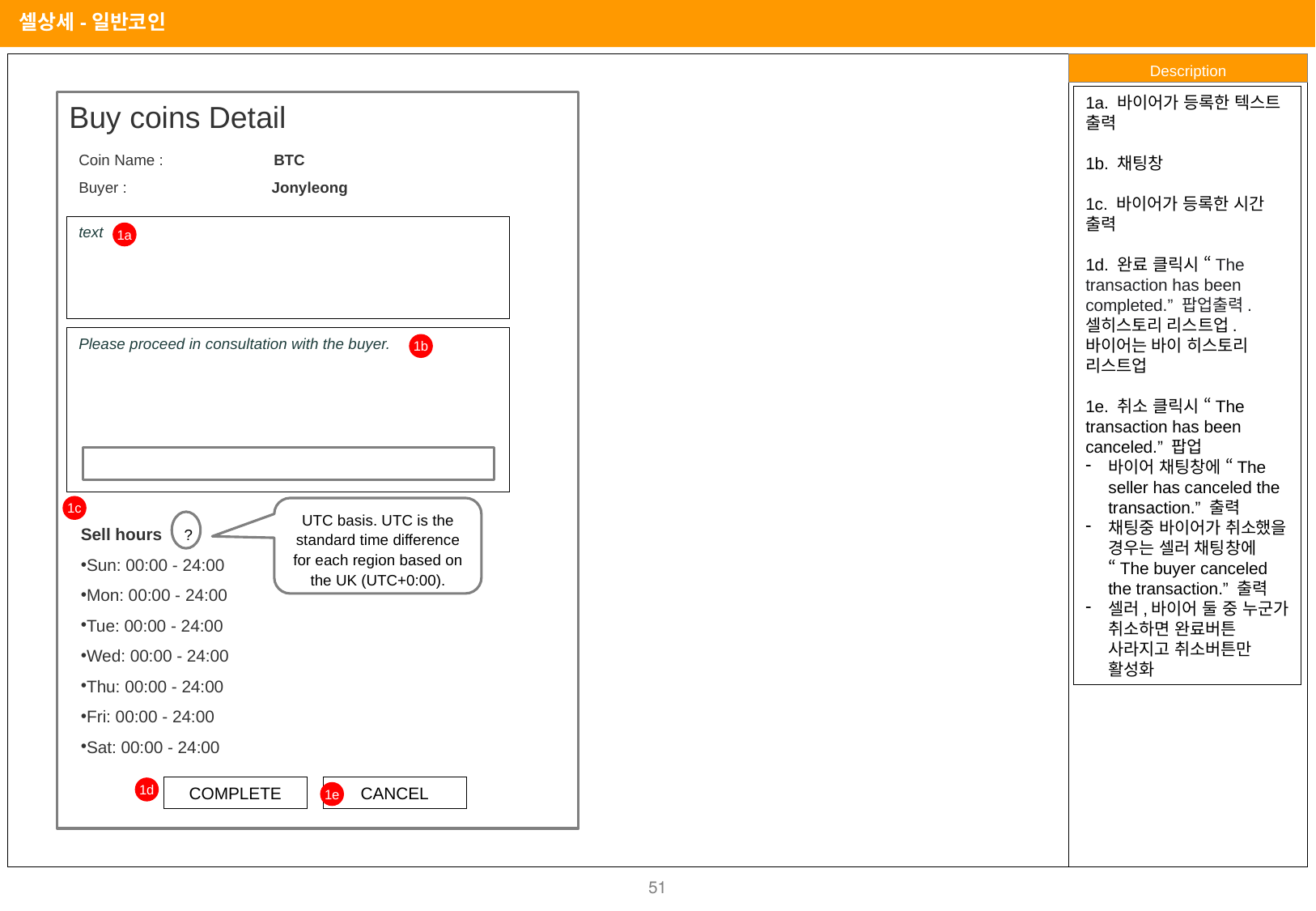

셀상세-일반코인
1a. 바이어가 등록한 텍스트 출력

1b. 채팅창

1c. 바이어가 등록한 시간 출력

1d. 완료 클릭시 “The transaction has been completed.” 팝업출력.  셀히스토리 리스트업. 바이어는 바이 히스토리 리스트업

1e. 취소 클릭시 “The transaction has been canceled.” 팝업
바이어 채팅창에 “The seller has canceled the transaction.” 출력
채팅중 바이어가 취소했을 경우는 셀러 채팅창에 “The buyer canceled the transaction.” 출력
셀러,바이어 둘 중 누군가 취소하면 완료버튼 사라지고 취소버튼만 활성화

Buy coins Detail
Coin Name :                          BTC
Buyer :                                  Jonyleong
text
1a
Please proceed in consultation with the buyer.
1b

1c
UTC basis. UTC is the standard time difference for each region based on the UK (UTC+0:00).
Sell hours
Sun: 00:00 - 24:00
Mon: 00:00 - 24:00
Tue: 00:00 - 24:00
Wed: 00:00 - 24:00
Thu: 00:00 - 24:00
Fri: 00:00 - 24:00
Sat: 00:00 - 24:00
?
CANCEL
COMPLETE
1d
1e